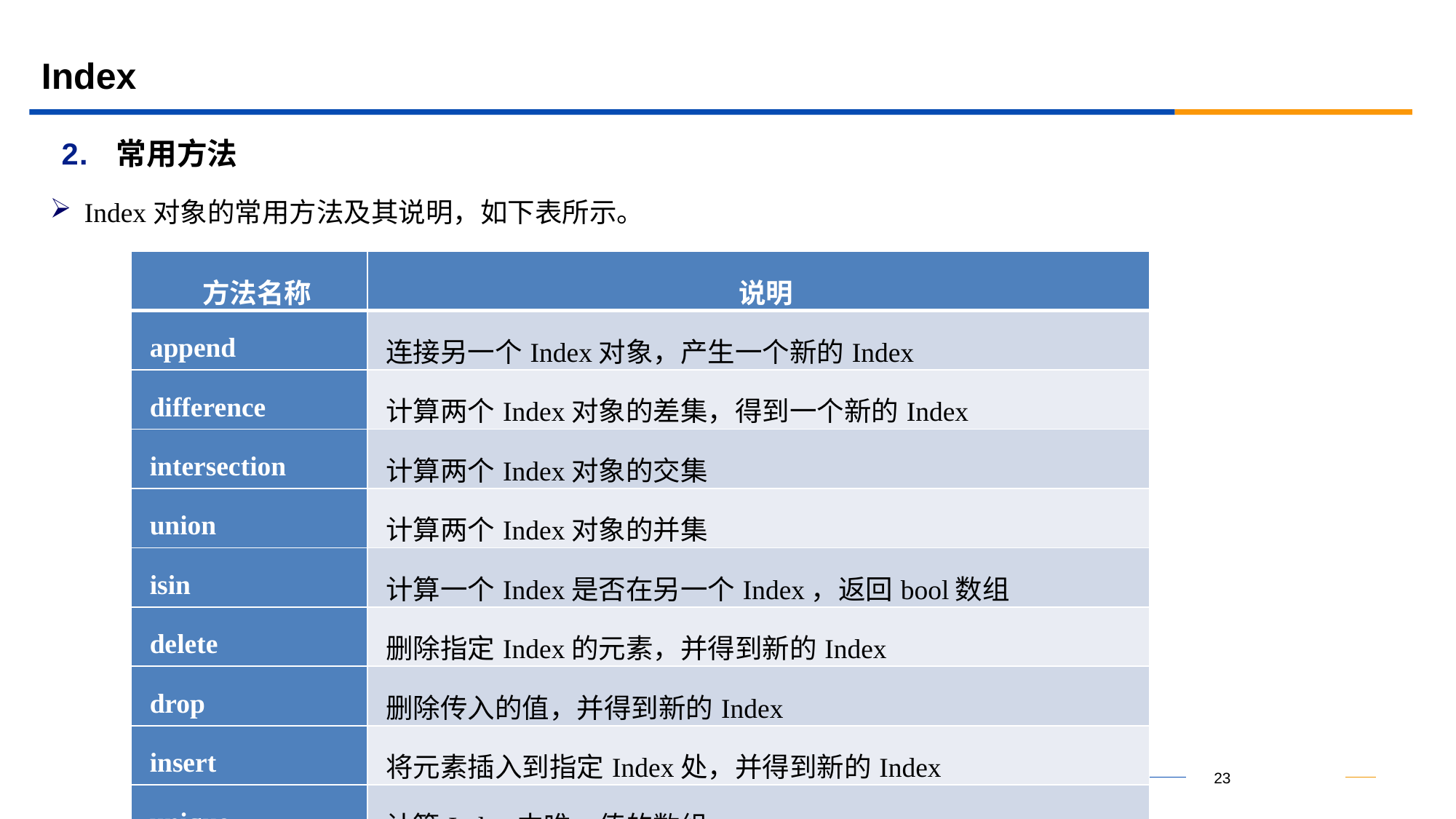

# Index
常用方法
Index对象的常用方法及其说明，如下表所示。
| 方法名称 | 说明 |
| --- | --- |
| append | 连接另一个Index对象，产生一个新的Index |
| difference | 计算两个Index对象的差集，得到一个新的Index |
| intersection | 计算两个Index对象的交集 |
| union | 计算两个Index对象的并集 |
| isin | 计算一个Index是否在另一个Index，返回bool数组 |
| delete | 删除指定Index的元素，并得到新的Index |
| drop | 删除传入的值，并得到新的Index |
| insert | 将元素插入到指定Index处，并得到新的Index |
| unique | 计算Index中唯一值的数组 |